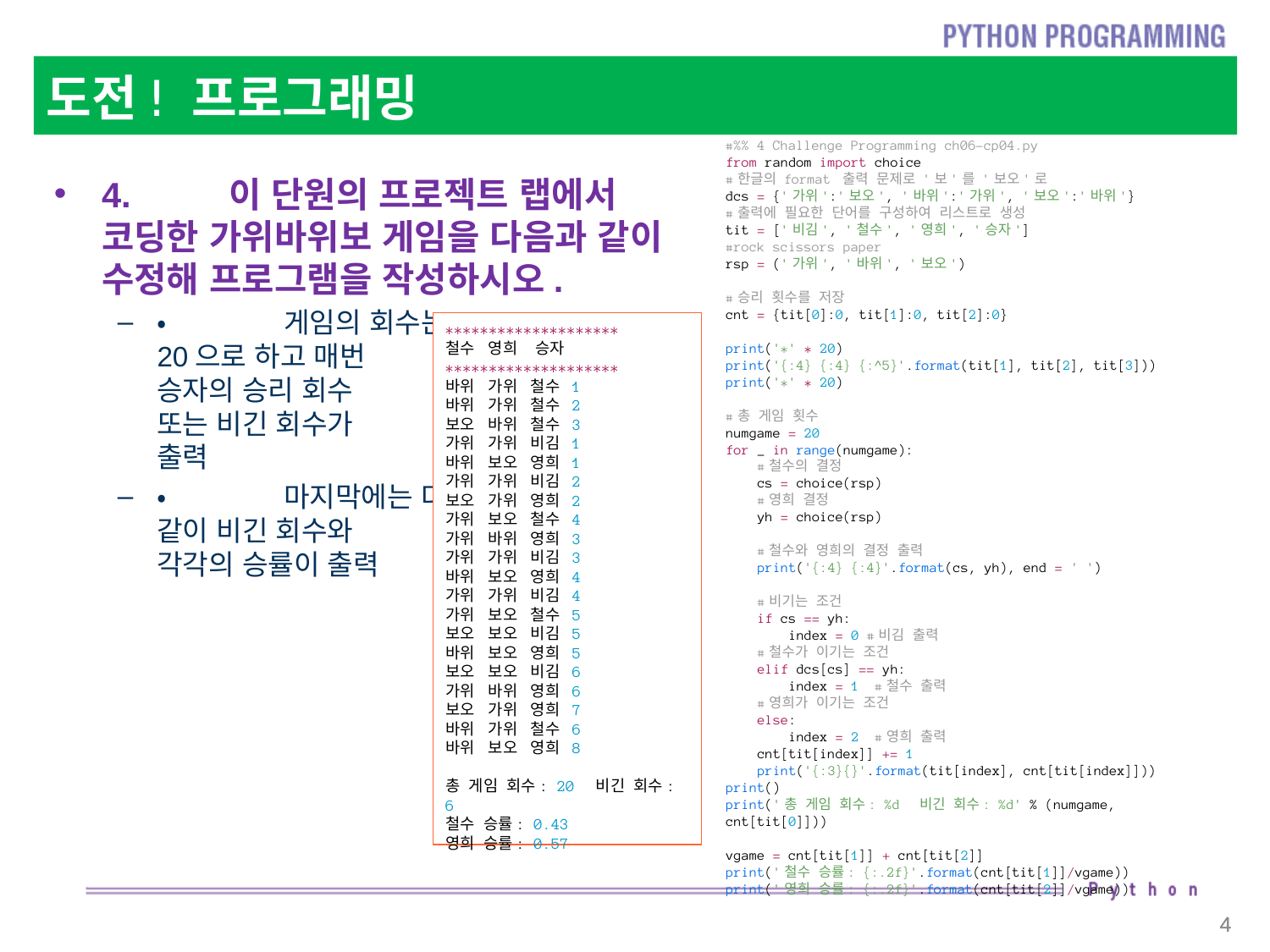

# 도전! 프로그래밍
#%% 4 Challenge Programming ch06-cp04.py
from random import choice
#한글의 format 출력 문제로 '보'를 '보오'로
dcs = {'가위':'보오', '바위':'가위', '보오':'바위'}
#출력에 필요한 단어를 구성하여 리스트로 생성
tit = ['비김', '철수', '영희', '승자']
#rock scissors paper
rsp = ('가위', '바위', '보오')

#승리 횟수를 저장
cnt = {tit[0]:0, tit[1]:0, tit[2]:0}

print('*' * 20)
print('{:4} {:4} {:^5}'.format(tit[1], tit[2], tit[3]))
print('*' * 20)

#총 게임 횟수
numgame = 20
for _ in range(numgame):
    #철수의 결정
    cs = choice(rsp)
    #영희 결정
    yh = choice(rsp)

    #철수와 영희의 결정 출력
    print('{:4} {:4}'.format(cs, yh), end = ' ')

    #비기는 조건
    if cs == yh:
        index = 0 #비김 출력
    #철수가 이기는 조건
    elif dcs[cs] == yh:
        index = 1  #철수 출력
    #영희가 이기는 조건
    else:
        index = 2  #영희 출력
    cnt[tit[index]] += 1
    print('{:3}{}'.format(tit[index], cnt[tit[index]]))
print()
print('총 게임 회수: %d  비긴 회수: %d' % (numgame, cnt[tit[0]]))

vgame = cnt[tit[1]] + cnt[tit[2]]
print('철수 승률: {:.2f}'.format(cnt[tit[1]]/vgame))
print('영희 승률: {:.2f}'.format(cnt[tit[2]]/vgame))
4.	이 단원의 프로젝트 랩에서 코딩한 가위바위보 게임을 다음과 같이 수정해 프로그램을 작성하시오.
•	게임의 회수는
20으로 하고 매번
승자의 승리 회수
또는 비긴 회수가
출력
•	마지막에는 다음과
같이 비긴 회수와
각각의 승률이 출력
********************
철수   영희    승자
********************
바위   가위   철수 1
바위   가위   철수 2
보오   바위   철수 3
가위   가위   비김 1
바위   보오   영희 1
가위   가위   비김 2
보오   가위   영희 2
가위   보오   철수 4
가위   바위   영희 3
가위   가위   비김 3
바위   보오   영희 4
가위   가위   비김 4
가위   보오   철수 5
보오   보오   비김 5
바위   보오   영희 5
보오   보오   비김 6
가위   바위   영희 6
보오   가위   영희 7
바위   가위   철수 6
바위   보오   영희 8

총 게임 회수: 20  비긴 회수: 6
철수 승률: 0.43
영희 승률: 0.57
4